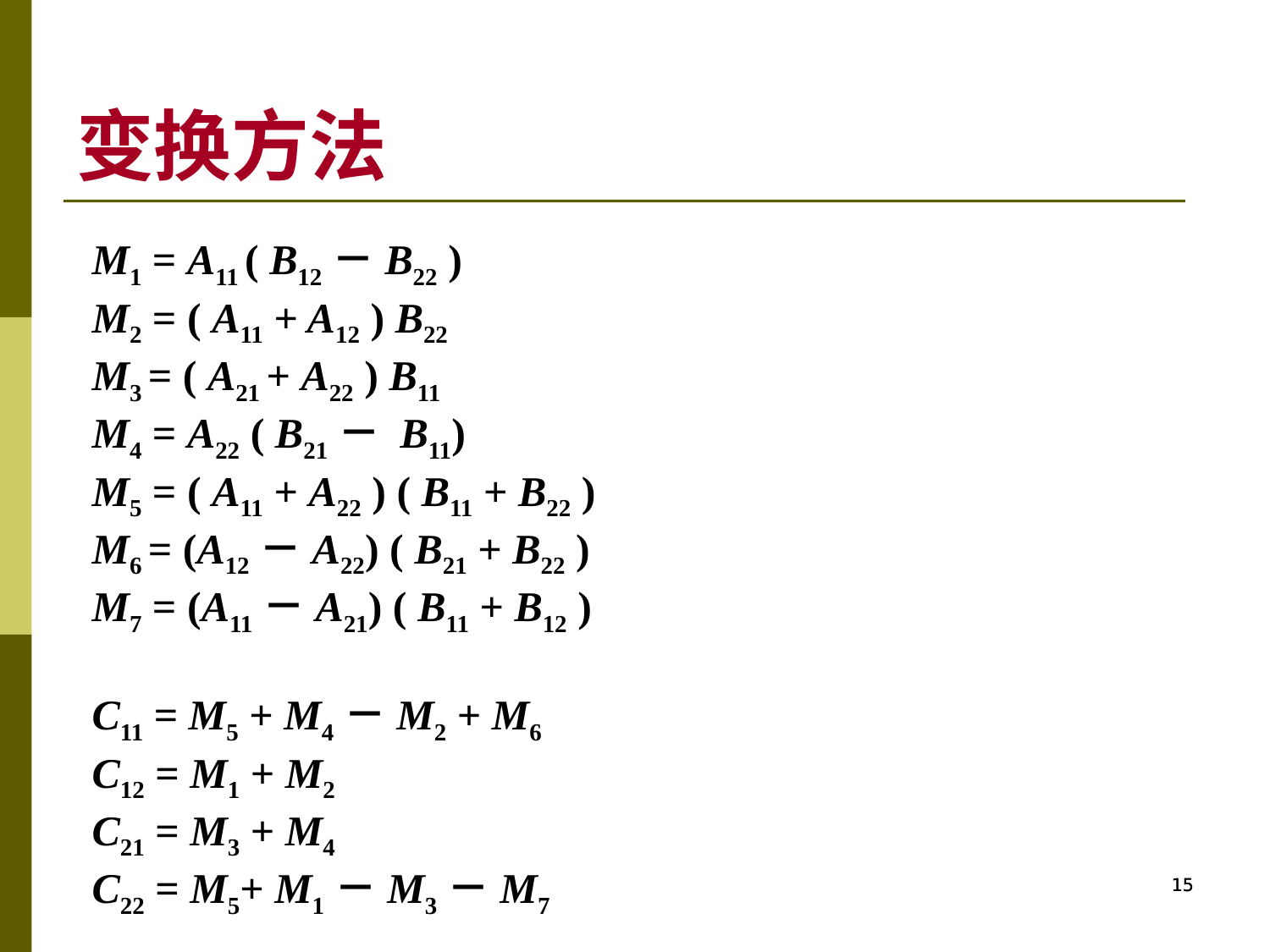

# 变换方法
M1 = A11 ( B12－B22 )
M2 = ( A11 + A12 ) B22
M3 = ( A21 + A22 ) B11
M4 = A22 ( B21－ B11)
M5 = ( A11 + A22 ) ( B11 + B22 )
M6 = (A12－A22) ( B21 + B22 )
M7 = (A11－A21) ( B11 + B12 )

C11 = M5 + M4－M2 + M6
C12 = M1 + M2
C21 = M3 + M4
C22 = M5+ M1－M3－M7
15
15